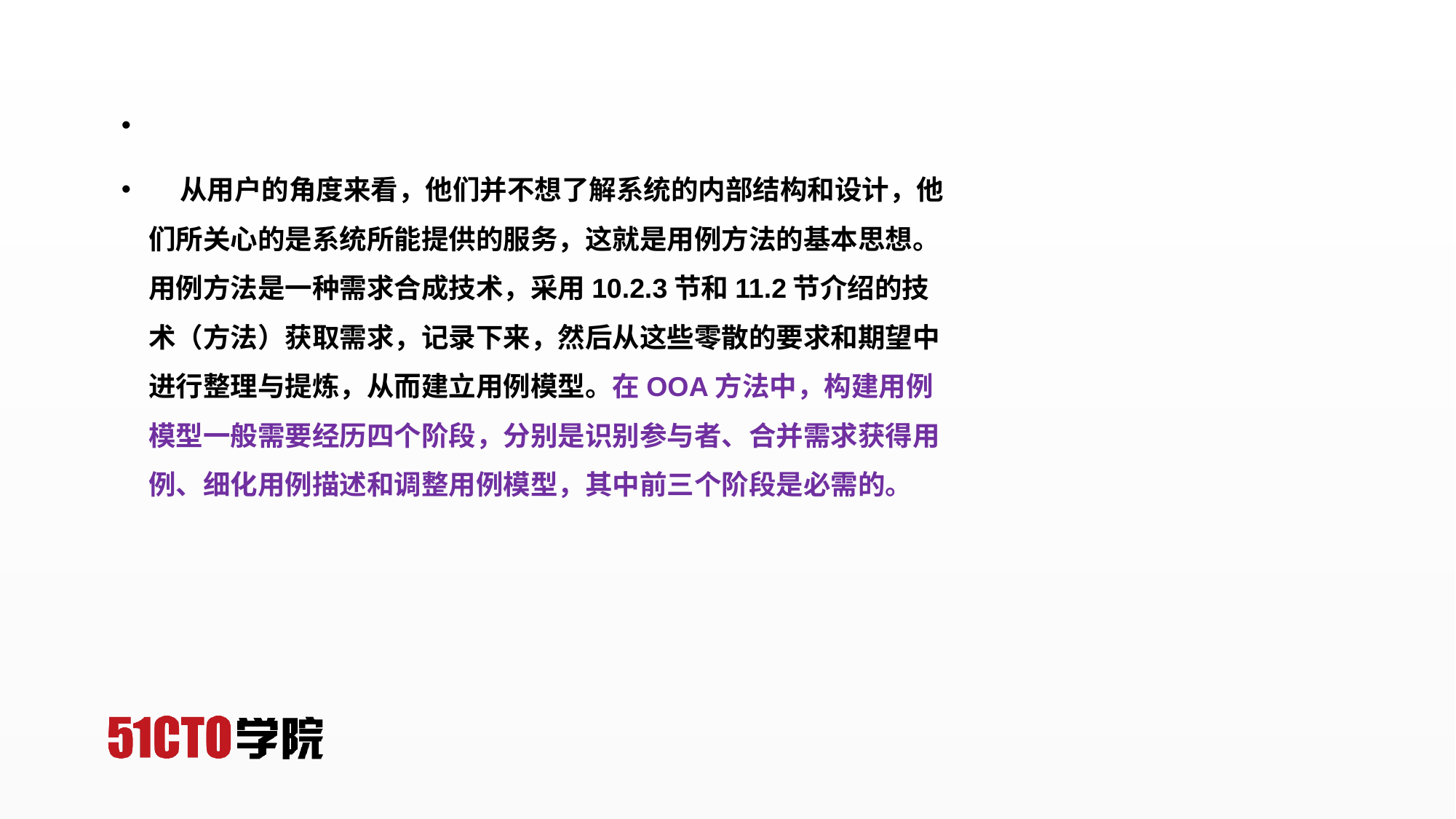

从用户的角度来看，他们并不想了解系统的内部结构和设计，他们所关心的是系统所能提供的服务，这就是用例方法的基本思想。用例方法是一种需求合成技术，采用10.2.3节和11.2节介绍的技术（方法）获取需求，记录下来，然后从这些零散的要求和期望中进行整理与提炼，从而建立用例模型。在OOA方法中，构建用例模型一般需要经历四个阶段，分别是识别参与者、合并需求获得用例、细化用例描述和调整用例模型，其中前三个阶段是必需的。